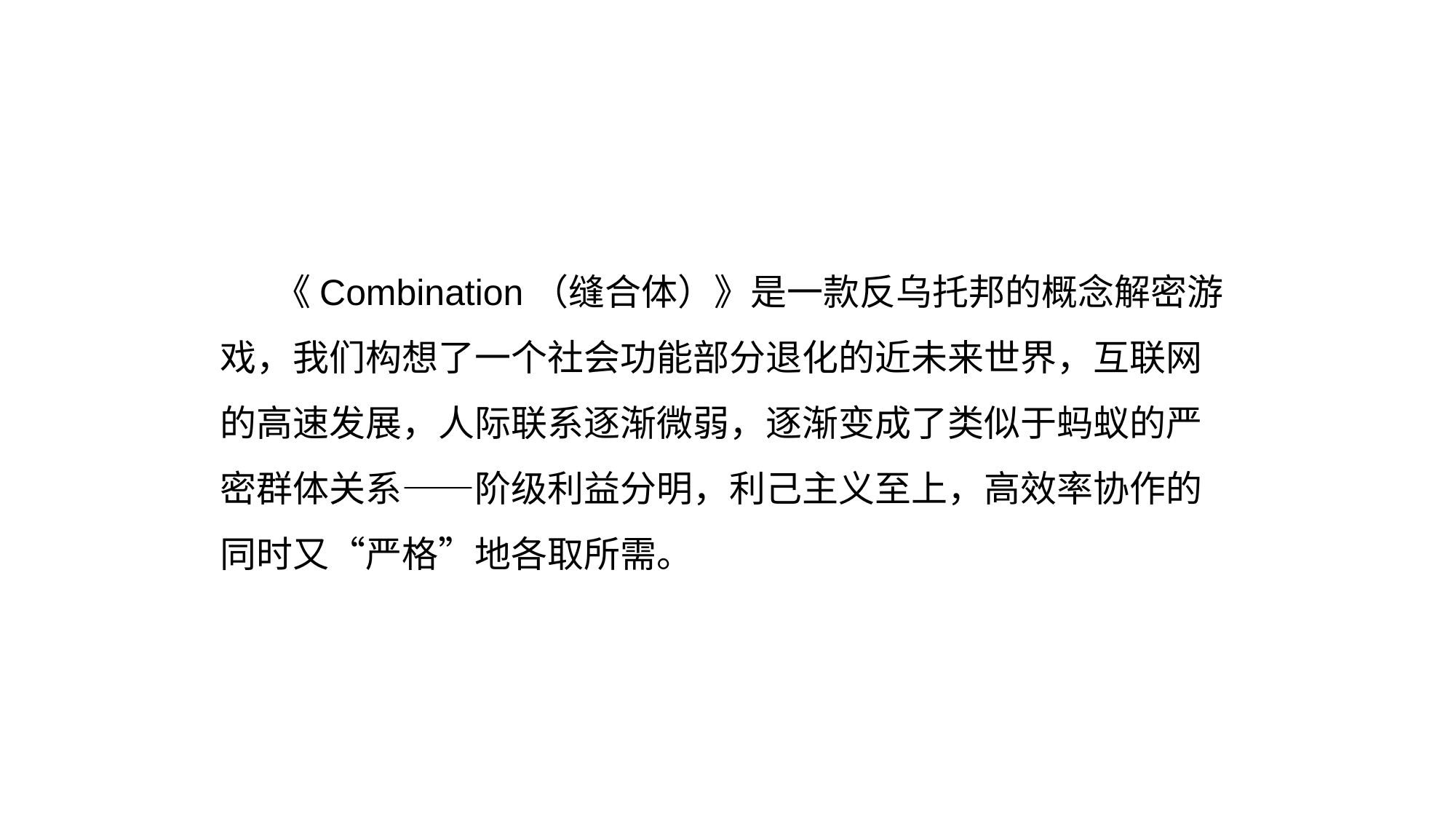

《Combination（缝合体）》是一款反乌托邦的概念解密游戏，我们构想了一个社会功能部分退化的近未来世界，互联网的高速发展，人际联系逐渐微弱，逐渐变成了类似于蚂蚁的严密群体关系——阶级利益分明，利己主义至上，高效率协作的同时又“严格”地各取所需。